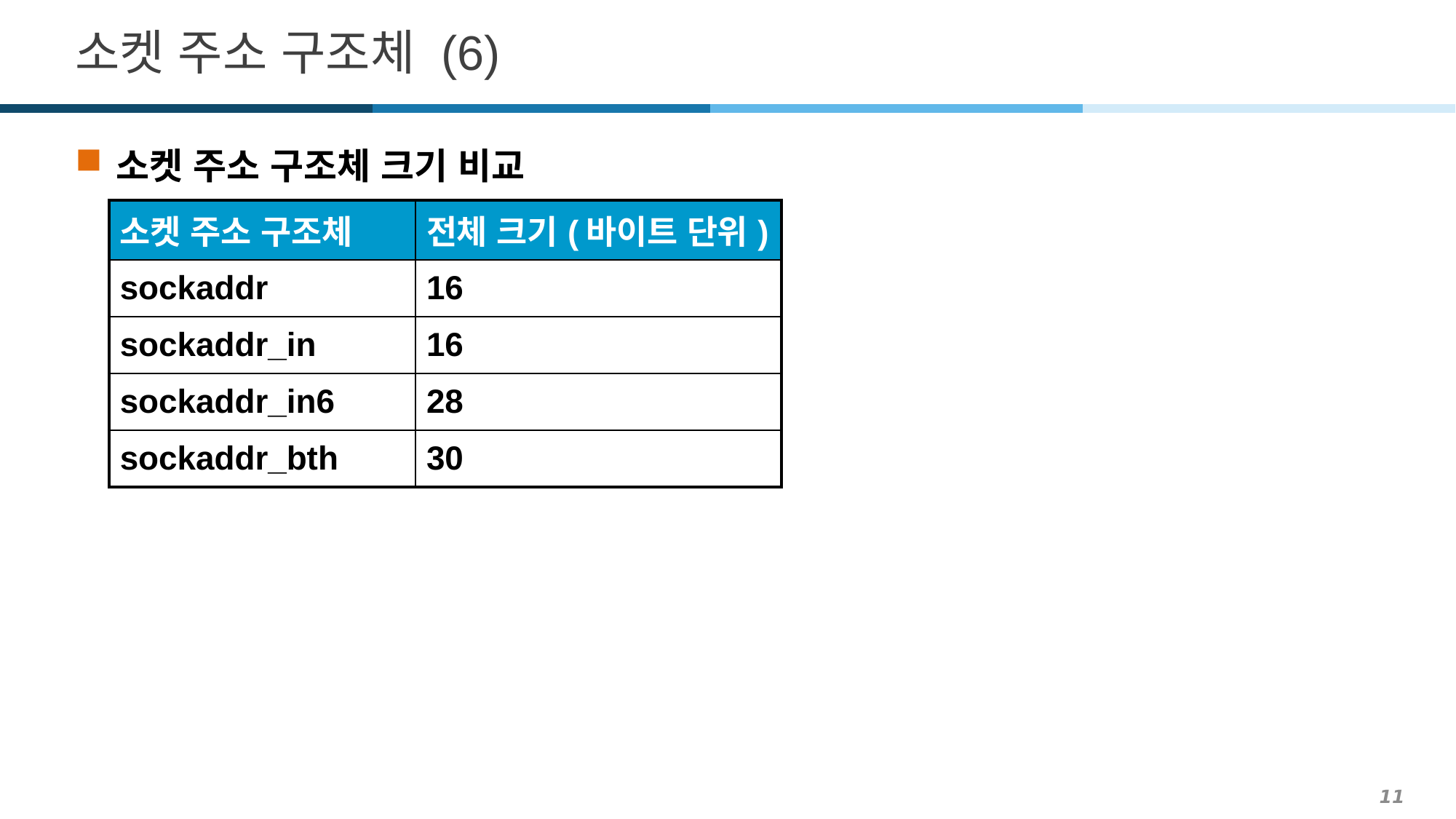

# 소켓 주소 구조체 (6)
소켓 주소 구조체 크기 비교
| 소켓 주소 구조체 | 전체 크기(바이트 단위) |
| --- | --- |
| sockaddr | 16 |
| sockaddr\_in | 16 |
| sockaddr\_in6 | 28 |
| sockaddr\_bth | 30 |